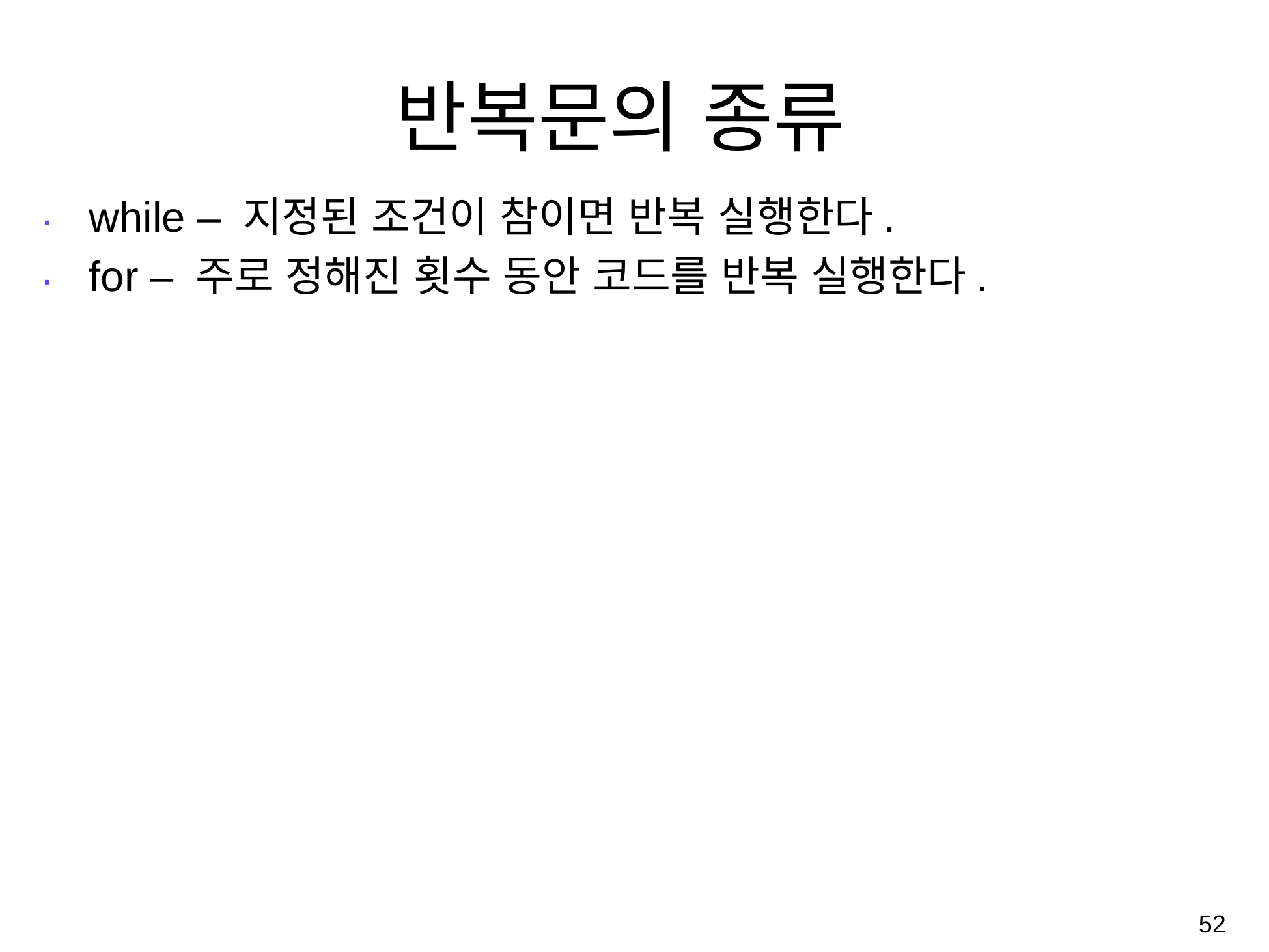

# 반복문의 종류
while – 지정된 조건이 참이면 반복 실행한다.
for – 주로 정해진 횟수 동안 코드를 반복 실행한다.

52